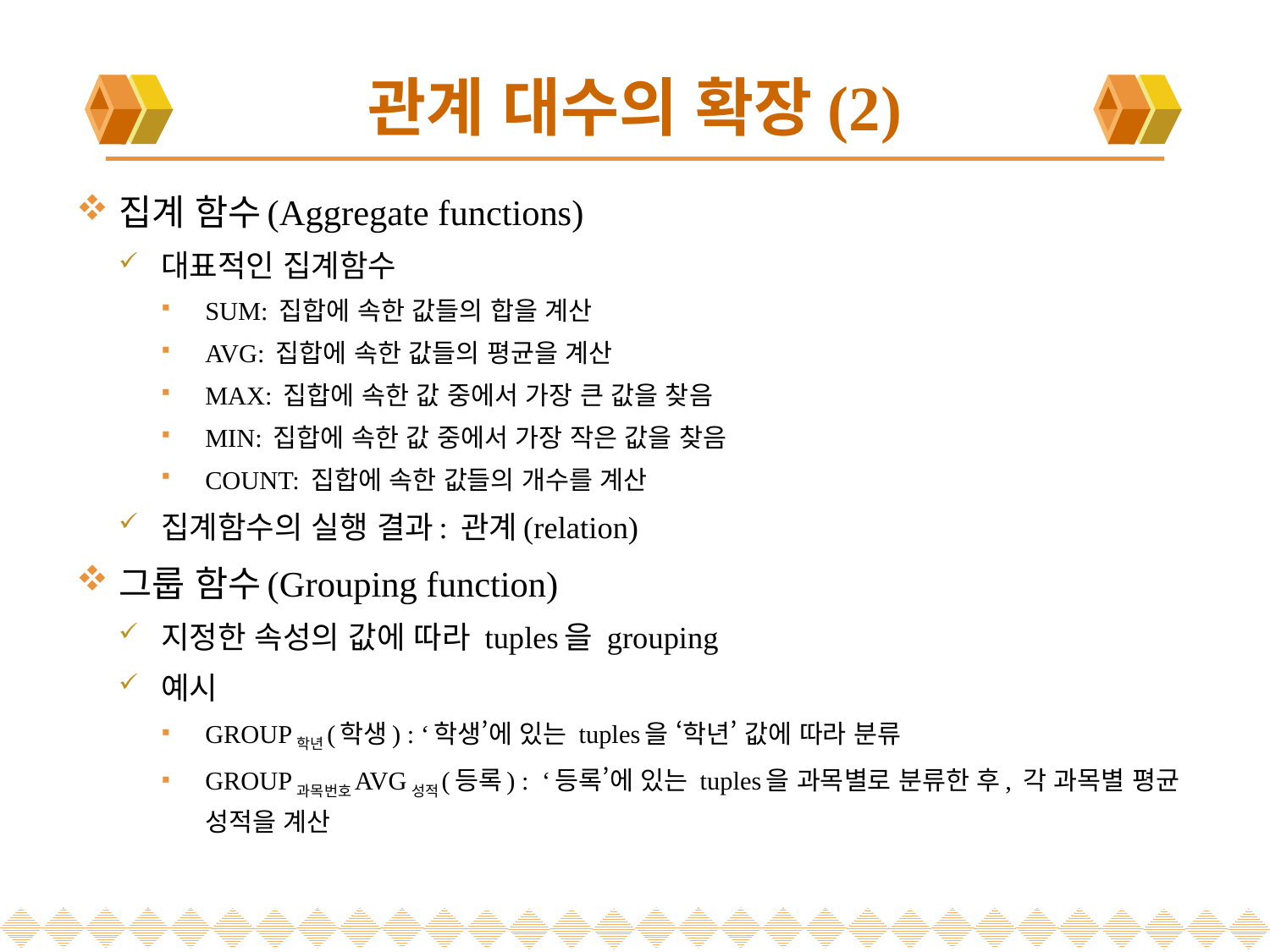

# 관계 대수의 확장(2)
집계 함수(Aggregate functions)
대표적인 집계함수
SUM: 집합에 속한 값들의 합을 계산
AVG: 집합에 속한 값들의 평균을 계산
MAX: 집합에 속한 값 중에서 가장 큰 값을 찾음
MIN: 집합에 속한 값 중에서 가장 작은 값을 찾음
COUNT: 집합에 속한 값들의 개수를 계산
집계함수의 실행 결과: 관계(relation)
그룹 함수(Grouping function)
지정한 속성의 값에 따라 tuples을 grouping
예시
GROUP학년(학생) : ‘학생’에 있는 tuples을 ‘학년’ 값에 따라 분류
GROUP과목번호AVG성적(등록) :  ‘등록’에 있는 tuples을 과목별로 분류한 후, 각 과목별 평균 성적을 계산